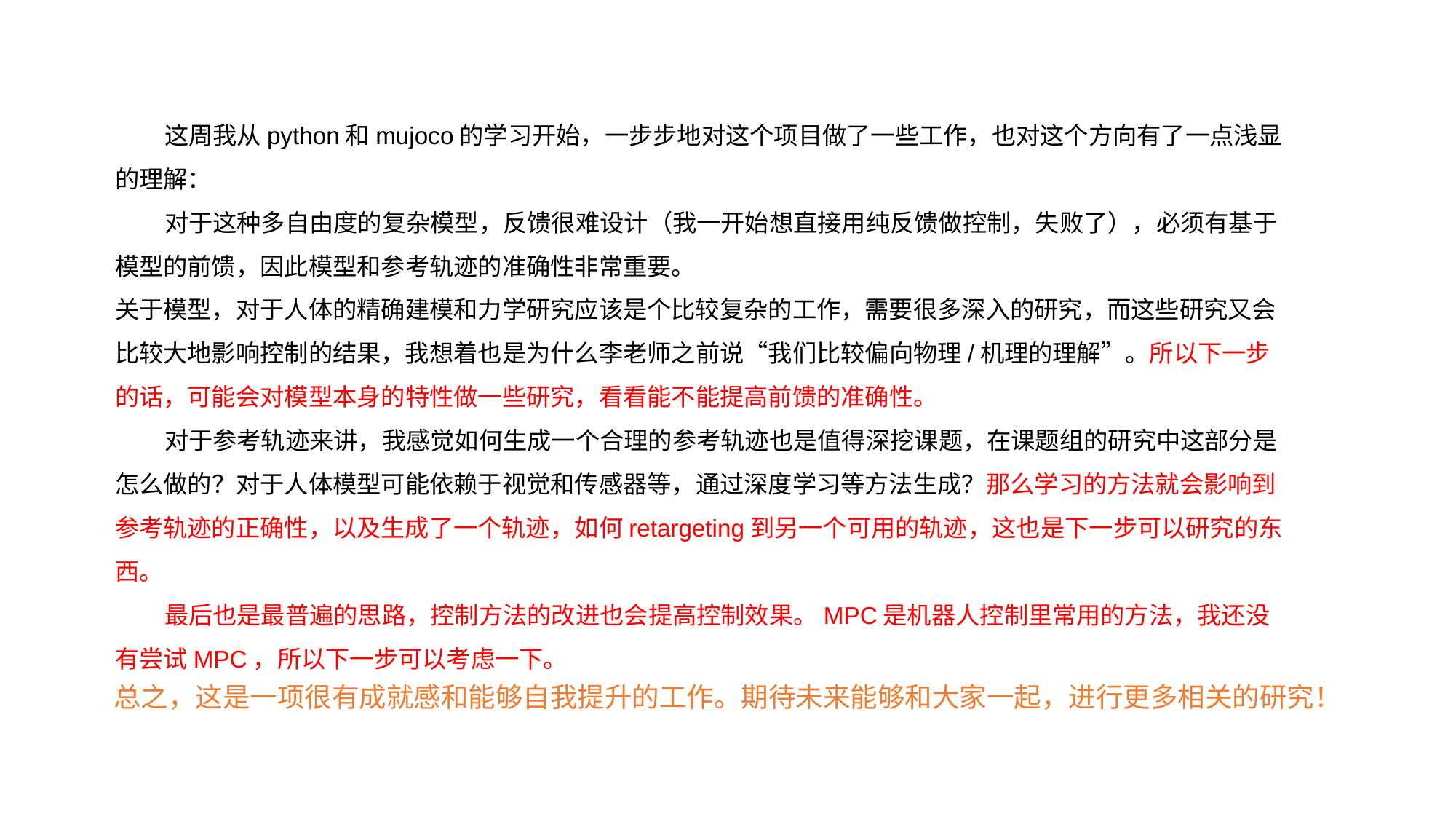

这周我从python和mujoco的学习开始，一步步地对这个项目做了一些工作，也对这个方向有了一点浅显的理解：
        对于这种多自由度的复杂模型，反馈很难设计（我一开始想直接用纯反馈做控制，失败了），必须有基于模型的前馈，因此模型和参考轨迹的准确性非常重要。
关于模型，对于人体的精确建模和力学研究应该是个比较复杂的工作，需要很多深入的研究，而这些研究又会比较大地影响控制的结果，我想着也是为什么李老师之前说“我们比较偏向物理/机理的理解”。所以下一步的话，可能会对模型本身的特性做一些研究，看看能不能提高前馈的准确性。
        对于参考轨迹来讲，我感觉如何生成一个合理的参考轨迹也是值得深挖课题，在课题组的研究中这部分是怎么做的？对于人体模型可能依赖于视觉和传感器等，通过深度学习等方法生成？那么学习的方法就会影响到参考轨迹的正确性，以及生成了一个轨迹，如何retargeting到另一个可用的轨迹，这也是下一步可以研究的东西。
        最后也是最普遍的思路，控制方法的改进也会提高控制效果。MPC是机器人控制里常用的方法，我还没有尝试MPC，所以下一步可以考虑一下。

总之，这是一项很有成就感和能够自我提升的工作。期待未来能够和大家一起，进行更多相关的研究！